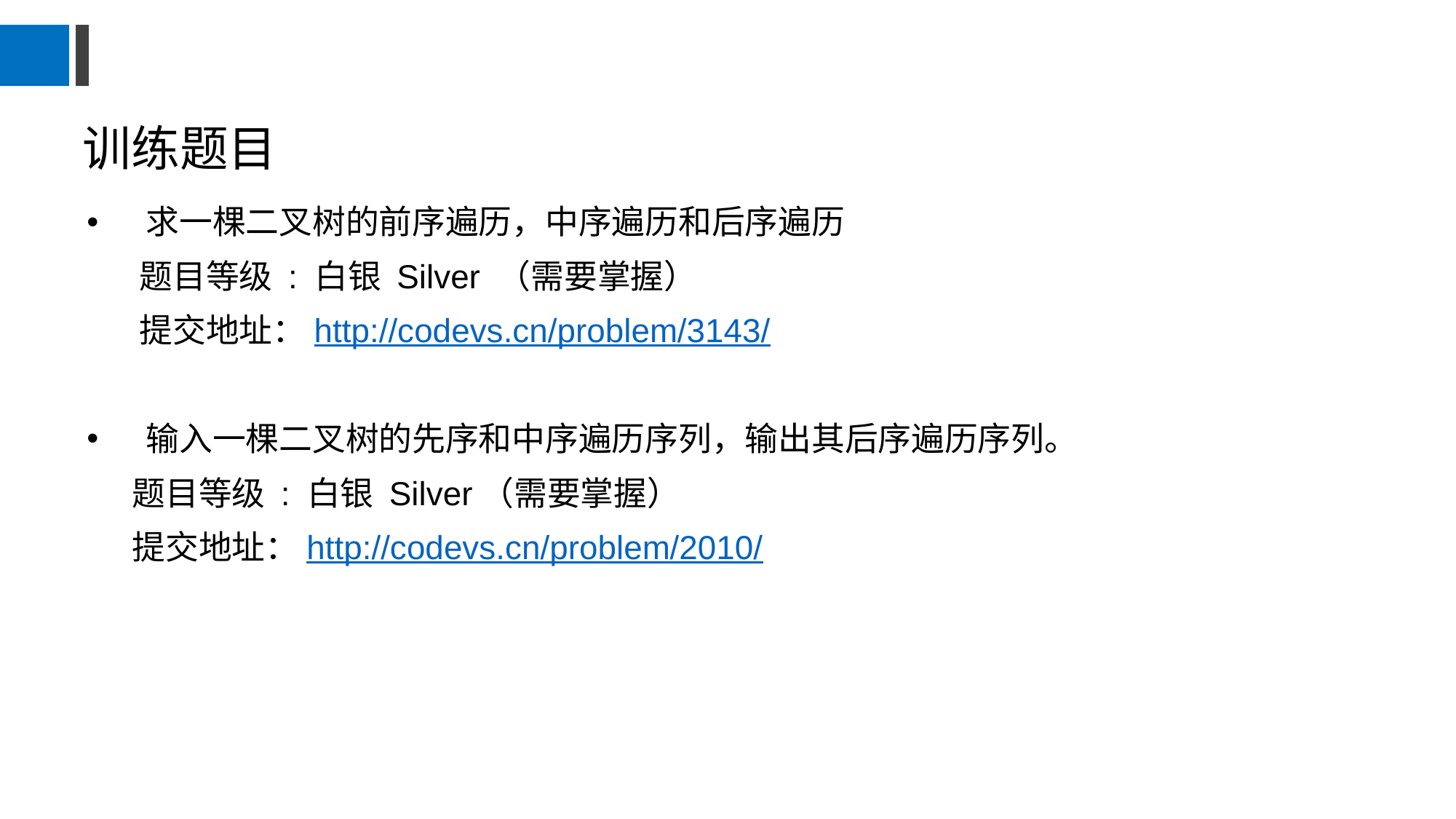

# 训练题目
求一棵二叉树的前序遍历，中序遍历和后序遍历
      题目等级 : 白银 Silver （需要掌握）
      提交地址：http://codevs.cn/problem/3143/

输入一棵二叉树的先序和中序遍历序列，输出其后序遍历序列。
     题目等级 : 白银 Silver（需要掌握）
     提交地址：http://codevs.cn/problem/2010/